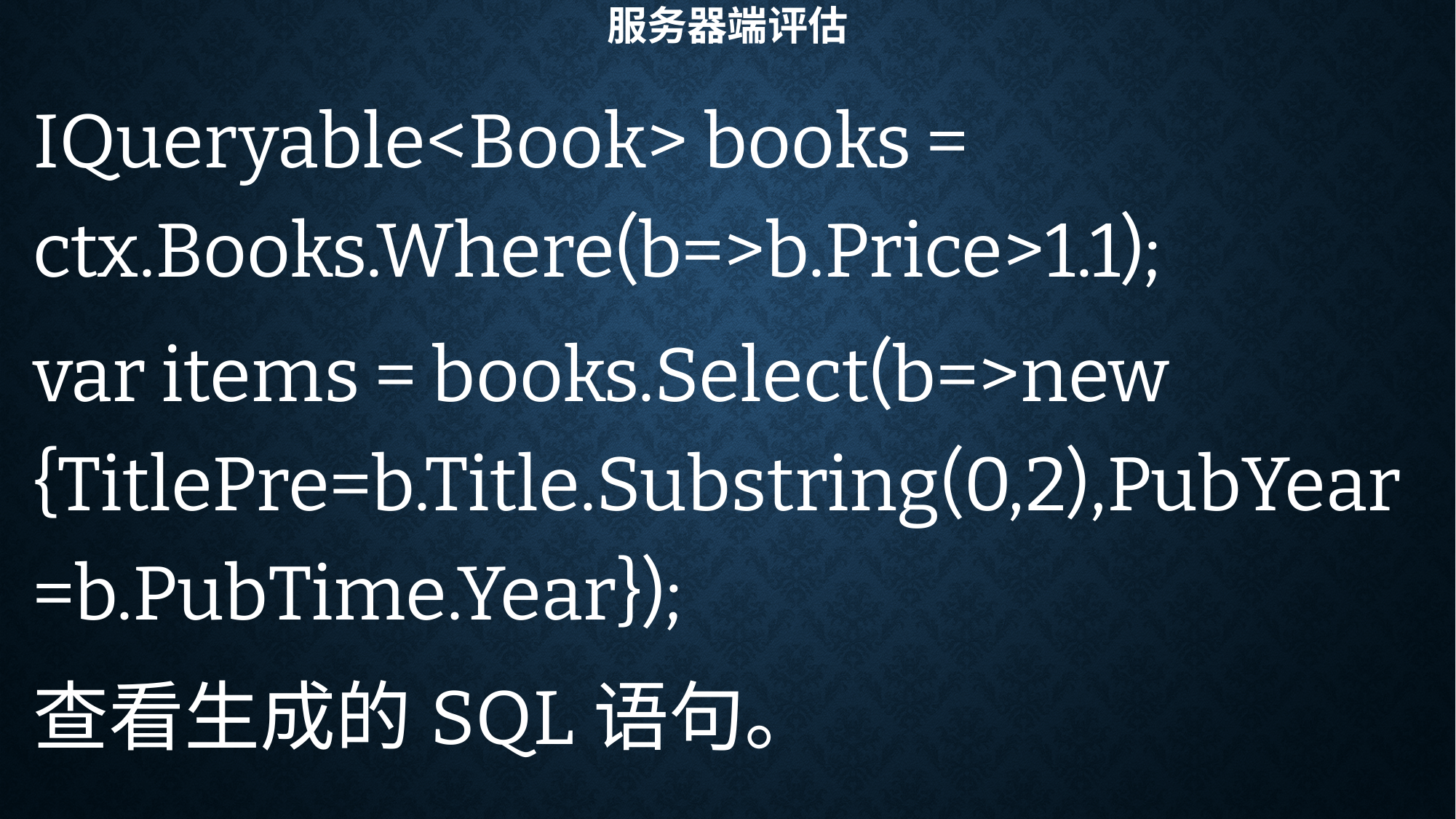

# 服务器端评估
IQueryable<Book> books = ctx.Books.Where(b=>b.Price>1.1);
var items = books.Select(b=>new {TitlePre=b.Title.Substring(0,2),PubYear=b.PubTime.Year});
查看生成的SQL语句。